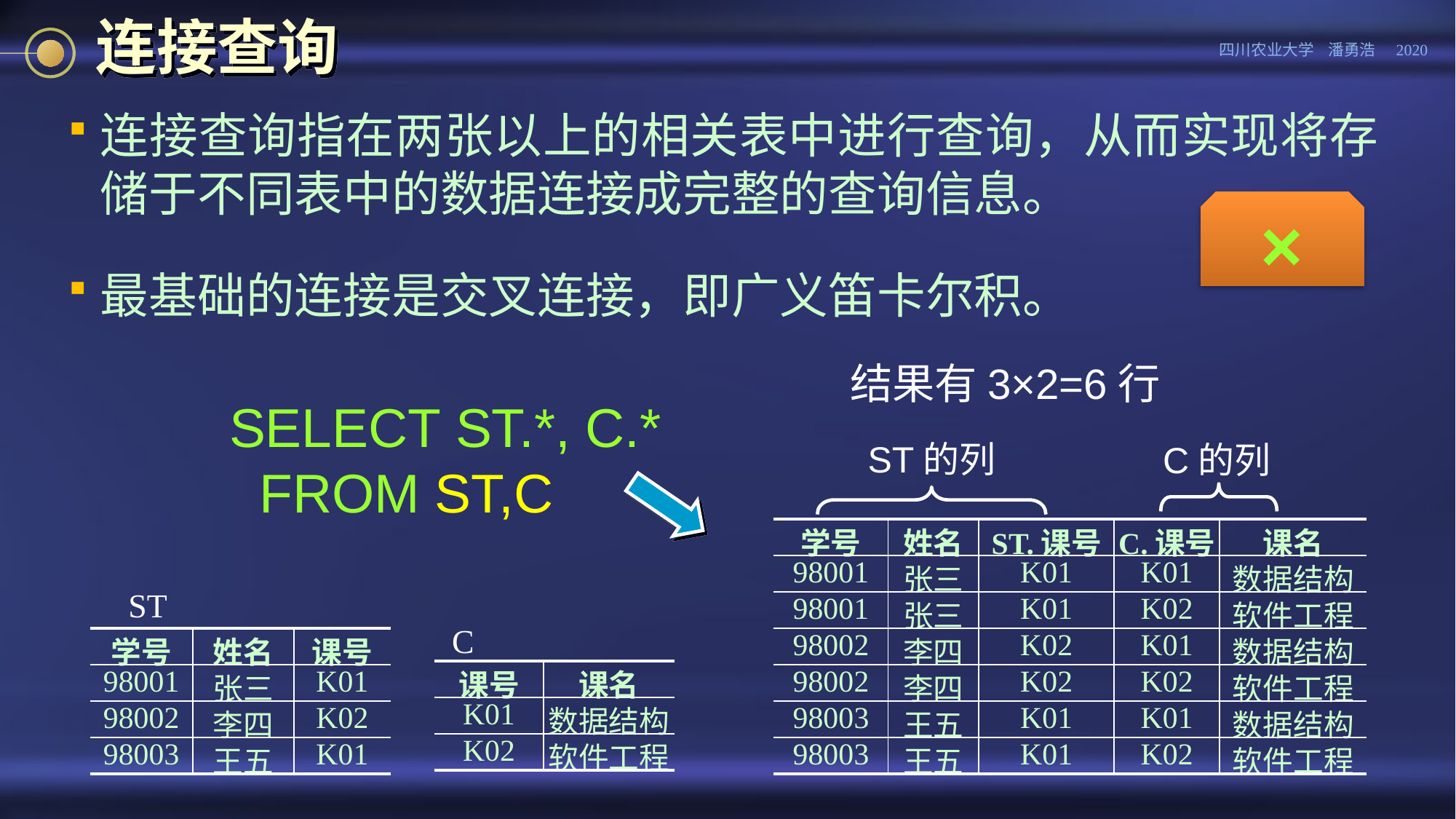

# 连接查询
连接查询指在两张以上的相关表中进行查询，从而实现将存储于不同表中的数据连接成完整的查询信息。
最基础的连接是交叉连接，即广义笛卡尔积。
×
结果有3×2=6行

SELECT ST.*, C.*
  FROM ST,C
ST的列
C的列

| 学号 | 姓名 | ST.课号 | C.课号 | 课名 |
| --- | --- | --- | --- | --- |
| 98001 | 张三 | K01 | K01 | 数据结构 |
| 98001 | 张三 | K01 | K02 | 软件工程 |
| 98002 | 李四 | K02 | K01 | 数据结构 |
| 98002 | 李四 | K02 | K02 | 软件工程 |
| 98003 | 王五 | K01 | K01 | 数据结构 |
| 98003 | 王五 | K01 | K02 | 软件工程 |
ST
C
| 学号 | 姓名 | 课号 |
| --- | --- | --- |
| 98001 | 张三 | K01 |
| 98002 | 李四 | K02 |
| 98003 | 王五 | K01 |
| 课号 | 课名 |
| --- | --- |
| K01 | 数据结构 |
| K02 | 软件工程 |